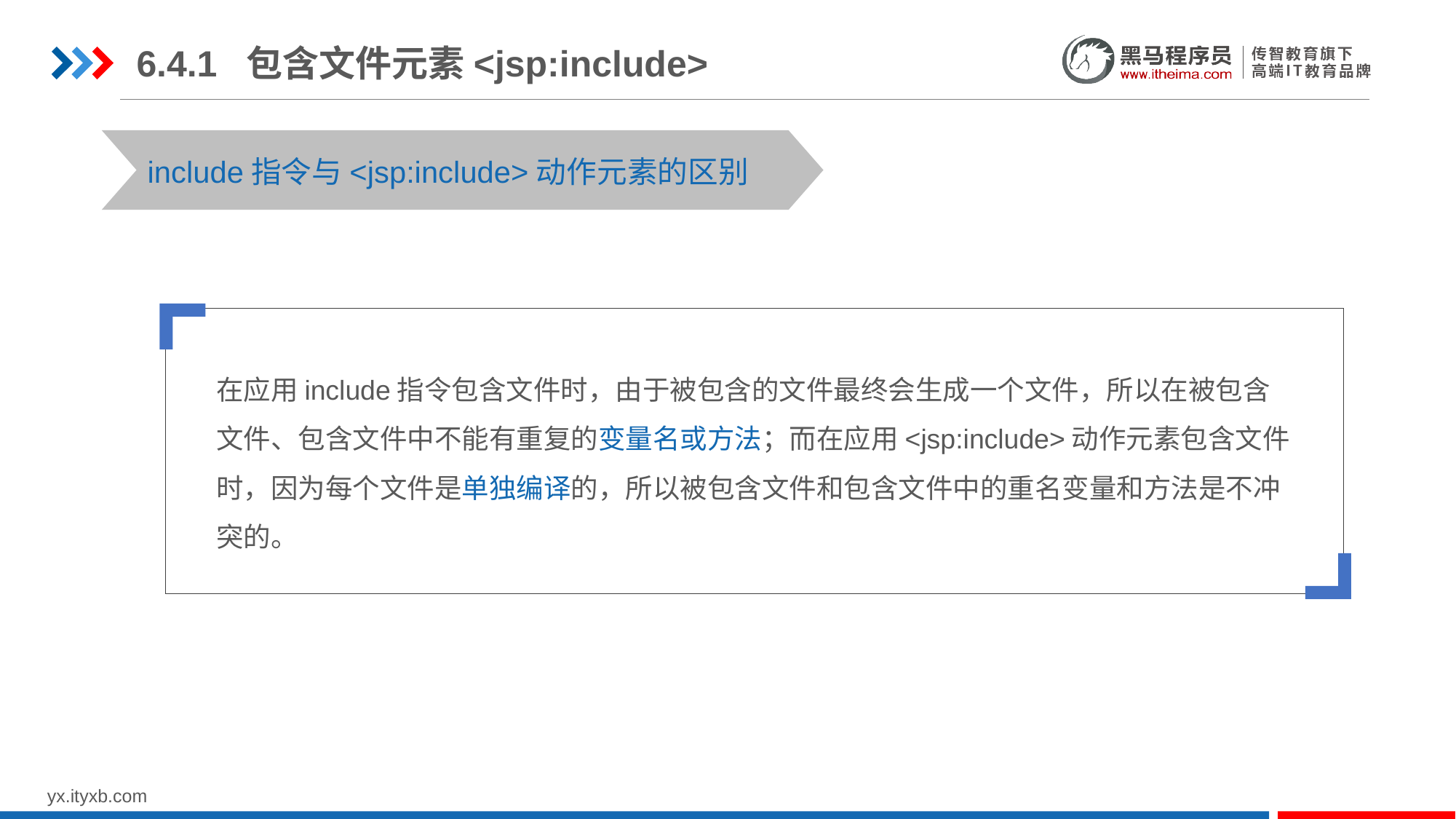

6.4.1  包含文件元素<jsp:include>

include指令与<jsp:include>动作元素的区别

在应用include指令包含文件时，由于被包含的文件最终会生成一个文件，所以在被包含文件、包含文件中不能有重复的变量名或方法；而在应用<jsp:include>动作元素包含文件时，因为每个文件是单独编译的，所以被包含文件和包含文件中的重名变量和方法是不冲突的。